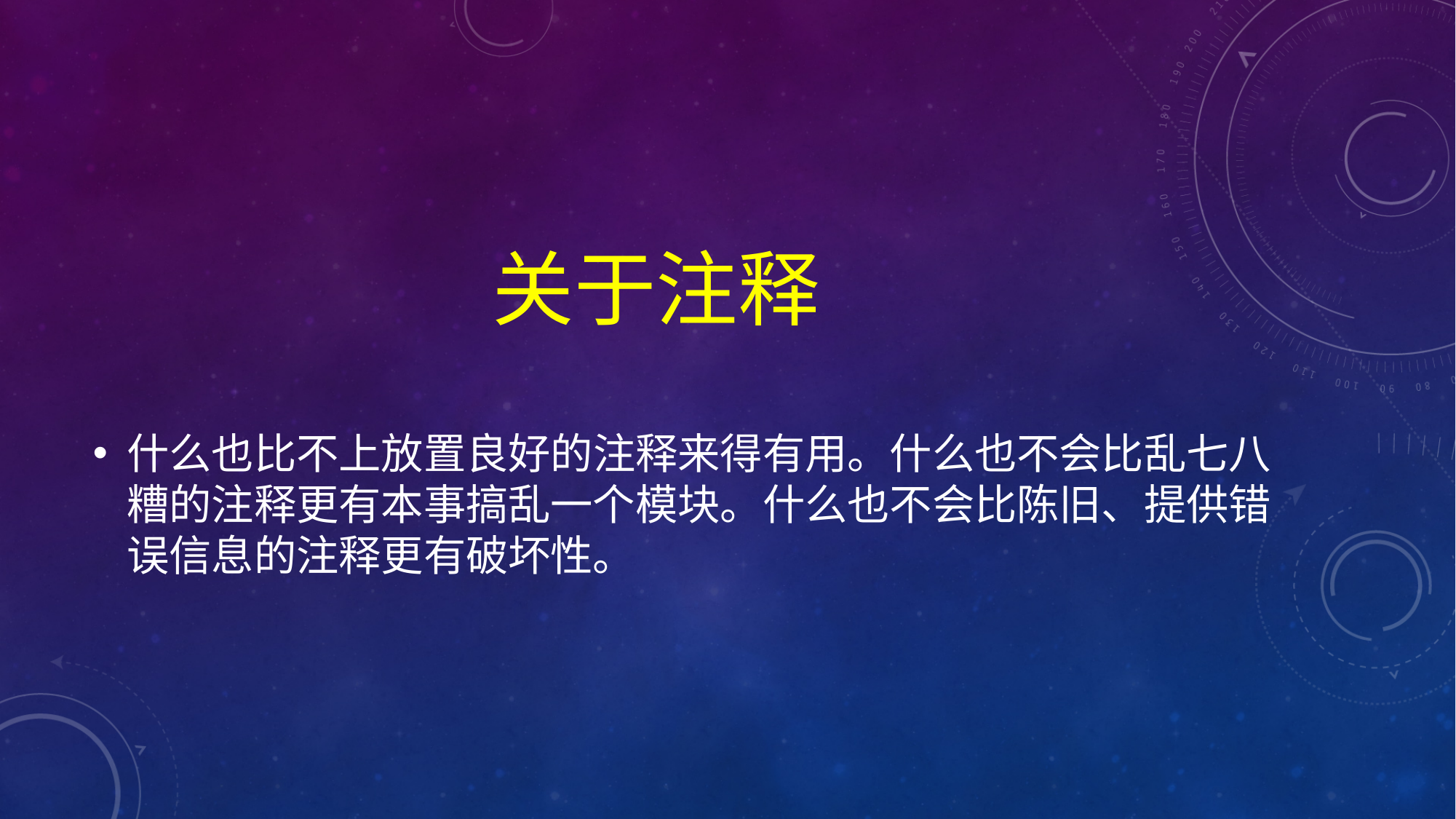

# 关于注释
什么也比不上放置良好的注释来得有用。什么也不会比乱七八糟的注释更有本事搞乱一个模块。什么也不会比陈旧、提供错误信息的注释更有破坏性。